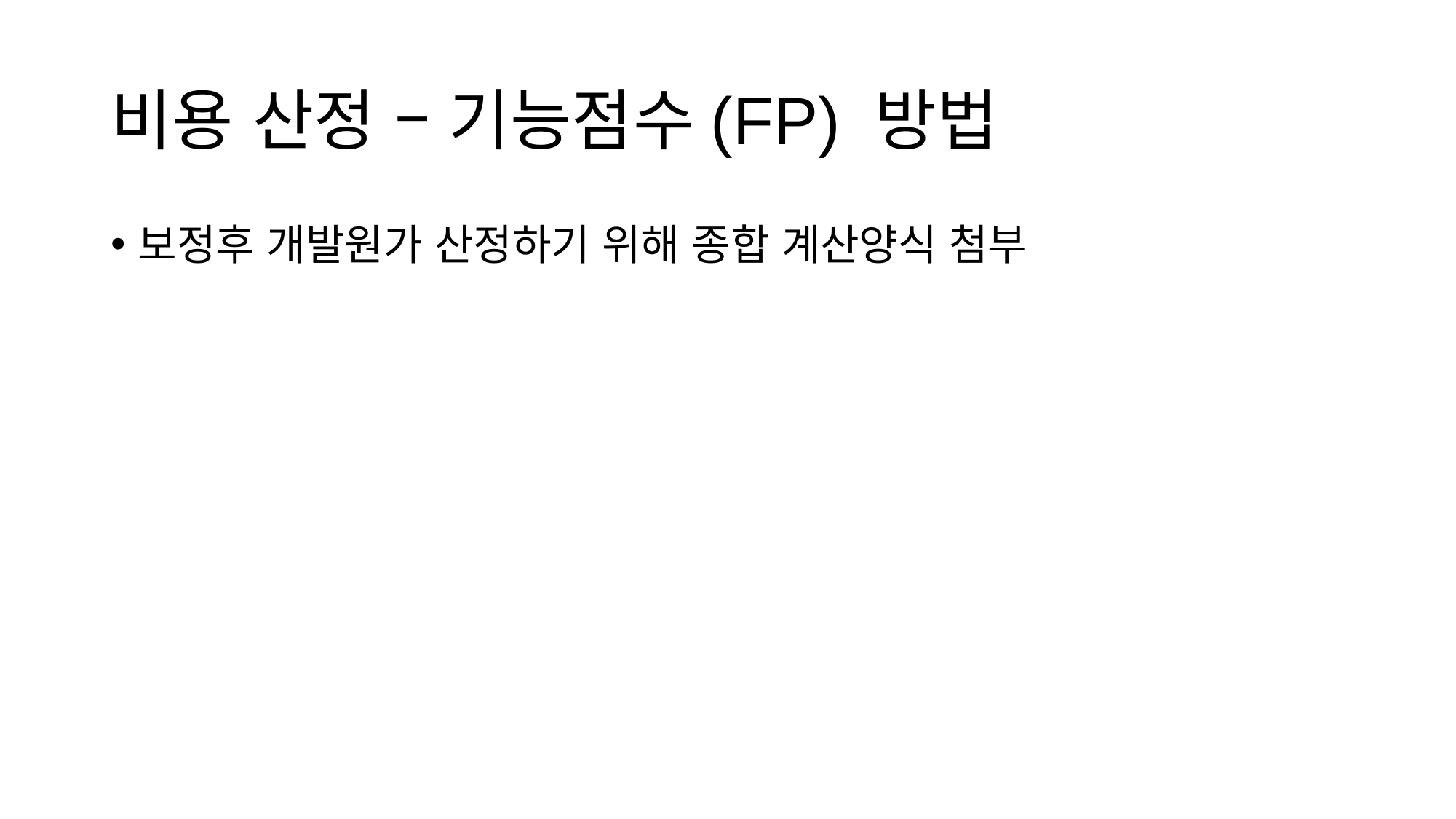

# 비용 산정 – 기능점수(FP) 방법
보정후 개발원가 산정하기 위해 종합 계산양식 첨부